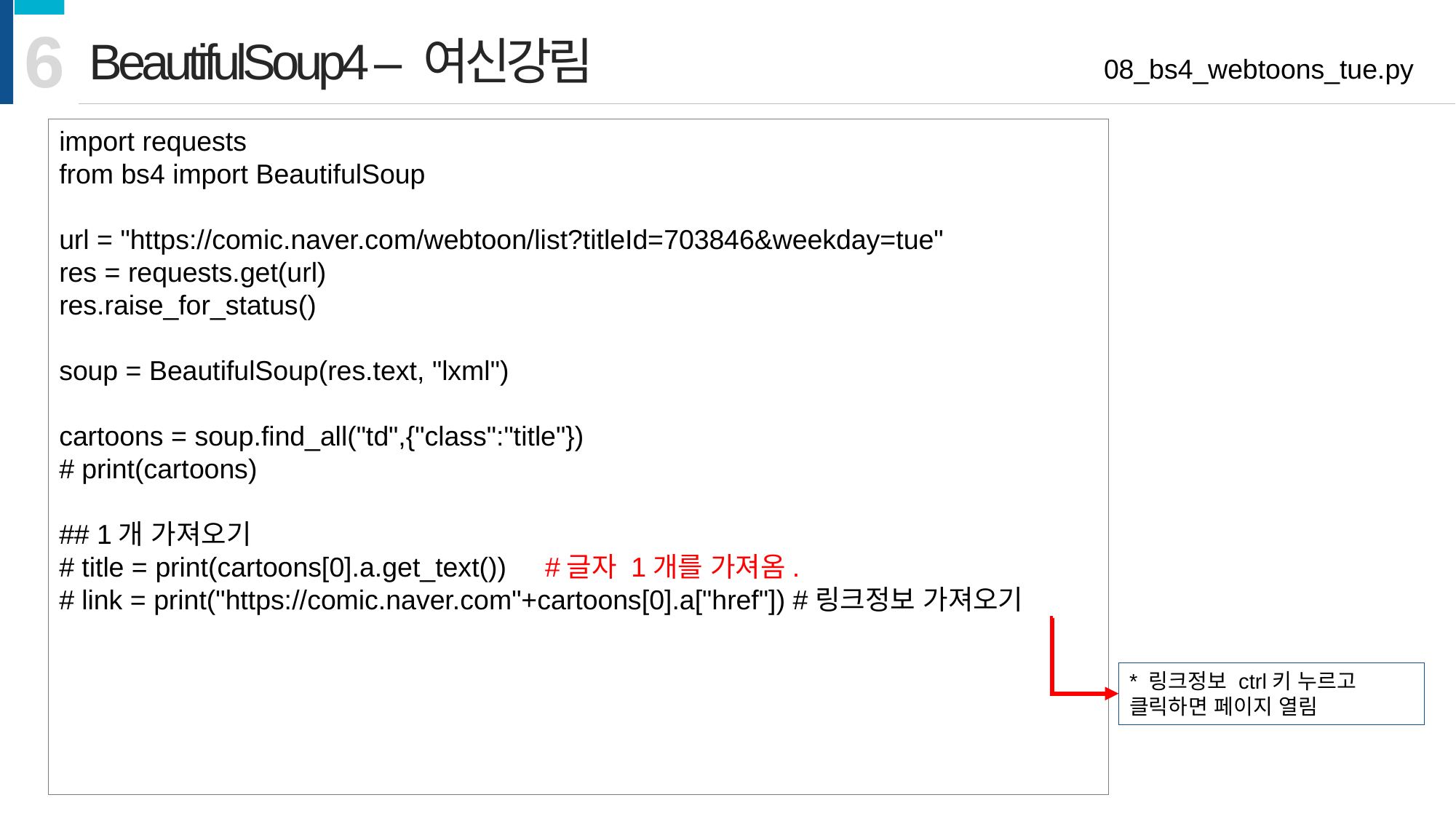

6
BeautifulSoup4 – 여신강림
08_bs4_webtoons_tue.py
import requests
from bs4 import BeautifulSoup

url = "https://comic.naver.com/webtoon/list?titleId=703846&weekday=tue"
res = requests.get(url)
res.raise_for_status()

soup = BeautifulSoup(res.text, "lxml")

cartoons = soup.find_all("td",{"class":"title"})
# print(cartoons)

## 1개 가져오기
# title = print(cartoons[0].a.get_text())     #글자 1개를 가져옴.
# link = print("https://comic.naver.com"+cartoons[0].a["href"]) #링크정보 가져오기
* 링크정보 ctrl키 누르고
클릭하면 페이지 열림